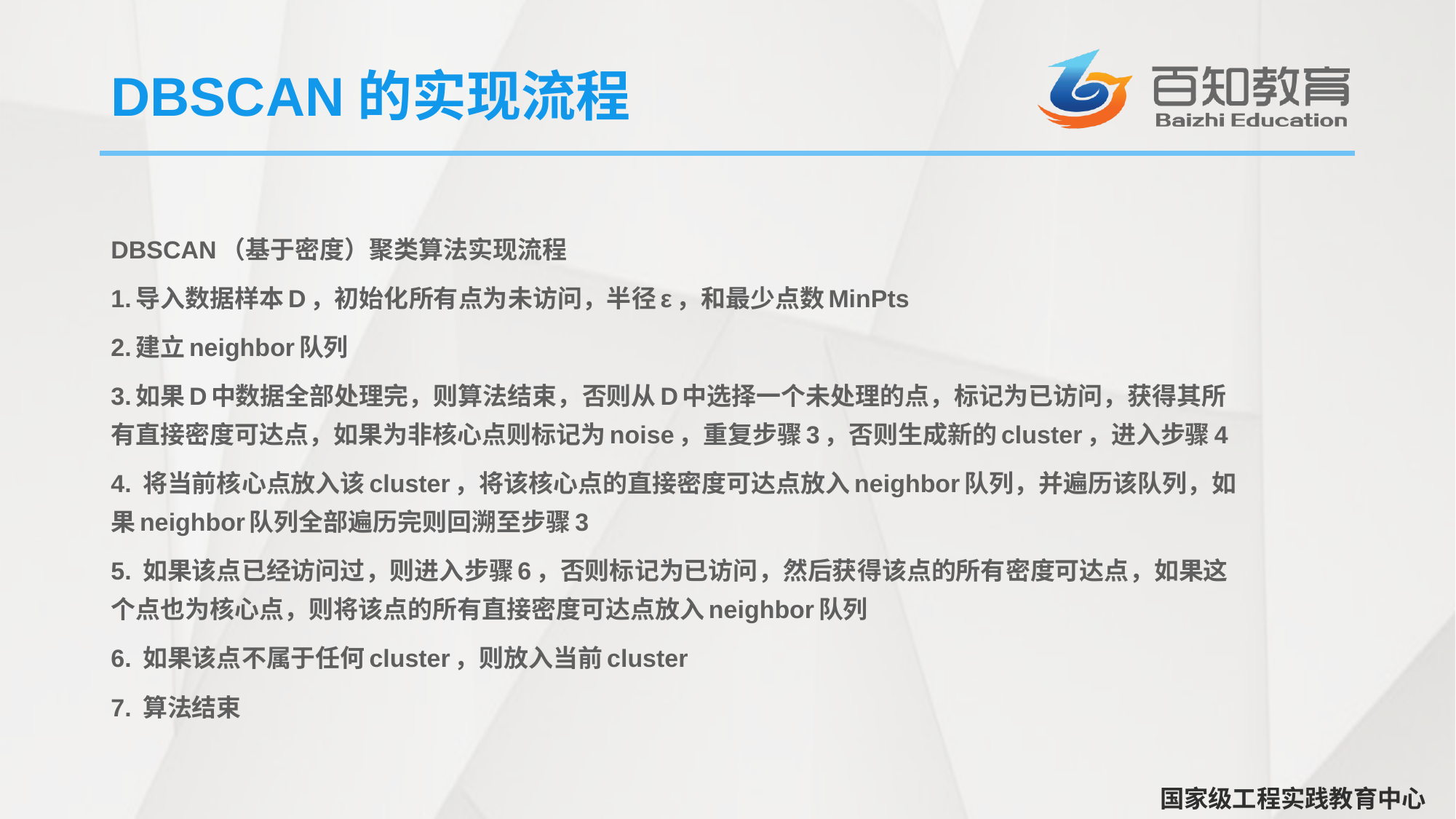

# DBSCAN的实现流程

DBSCAN（基于密度）聚类算法实现流程
1.导入数据样本D，初始化所有点为未访问，半径ε，和最少点数MinPts
2.建立neighbor队列
3.如果D中数据全部处理完，则算法结束，否则从D中选择一个未处理的点，标记为已访问，获得其所有直接密度可达点，如果为非核心点则标记为noise，重复步骤3，否则生成新的cluster，进入步骤4
4. 将当前核心点放入该cluster，将该核心点的直接密度可达点放入neighbor队列，并遍历该队列，如果neighbor队列全部遍历完则回溯至步骤3
5. 如果该点已经访问过，则进入步骤6，否则标记为已访问，然后获得该点的所有密度可达点，如果这个点也为核心点，则将该点的所有直接密度可达点放入neighbor队列
6. 如果该点不属于任何cluster，则放入当前cluster
7. 算法结束